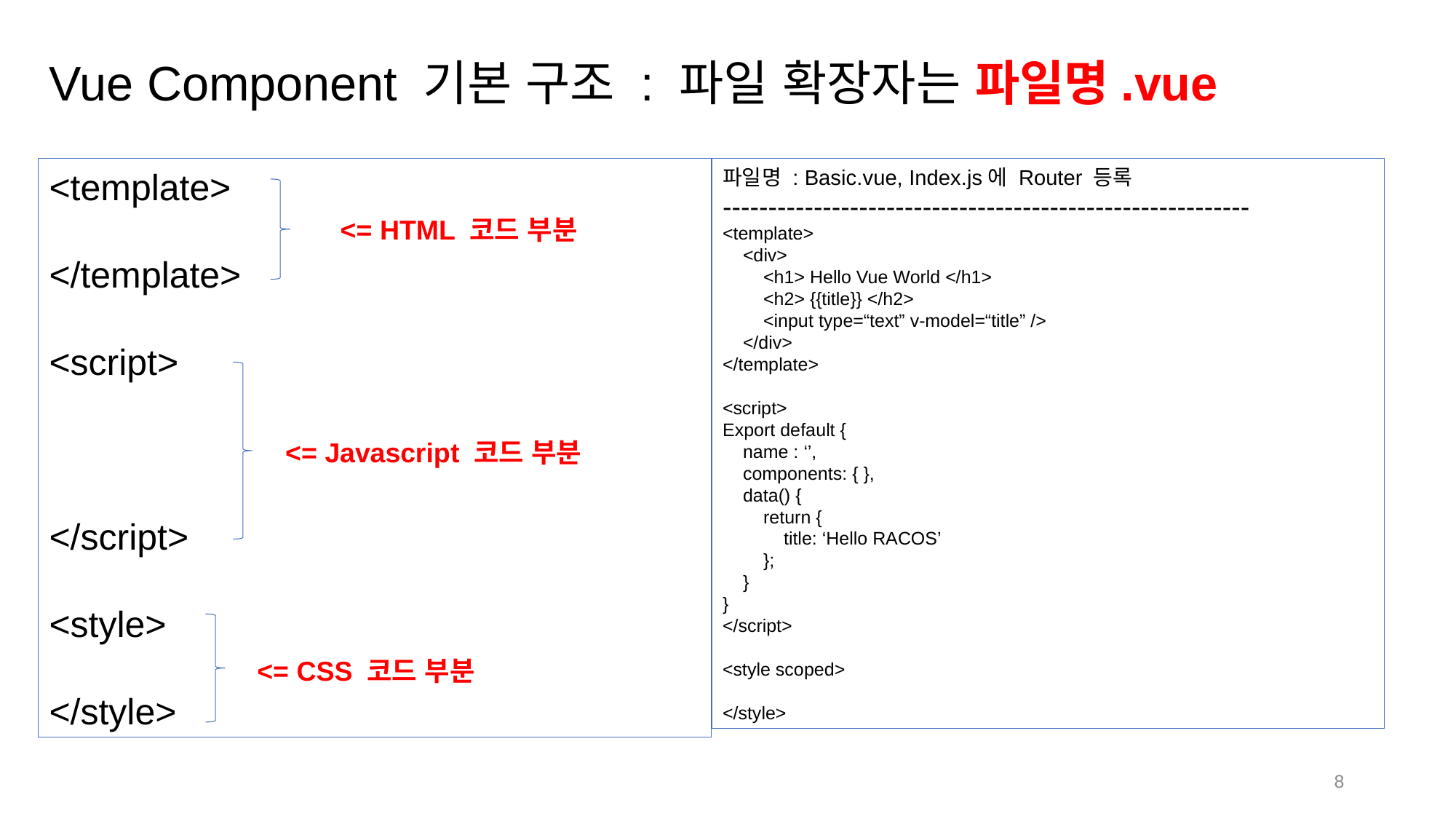

# Vue Component 기본 구조 : 파일 확장자는 파일명.vue
<template>

</template>

<script>

</script>

<style>

</style>
파일명 : Basic.vue, Index.js에 Router 등록
----------------------------------------------------------
<template>
    <div>
        <h1> Hello Vue World </h1>
        <h2> {{title}} </h2>
        <input type=“text” v-model=“title” />
    </div>
</template>

<script>
Export default {
    name : ‘’,
    components: { },
    data() {
        return {
            title: ‘Hello RACOS’
        };
    }
}
</script>

<style scoped>

</style>

<= HTML 코드 부분

<= Javascript 코드 부분

<= CSS 코드 부분
8